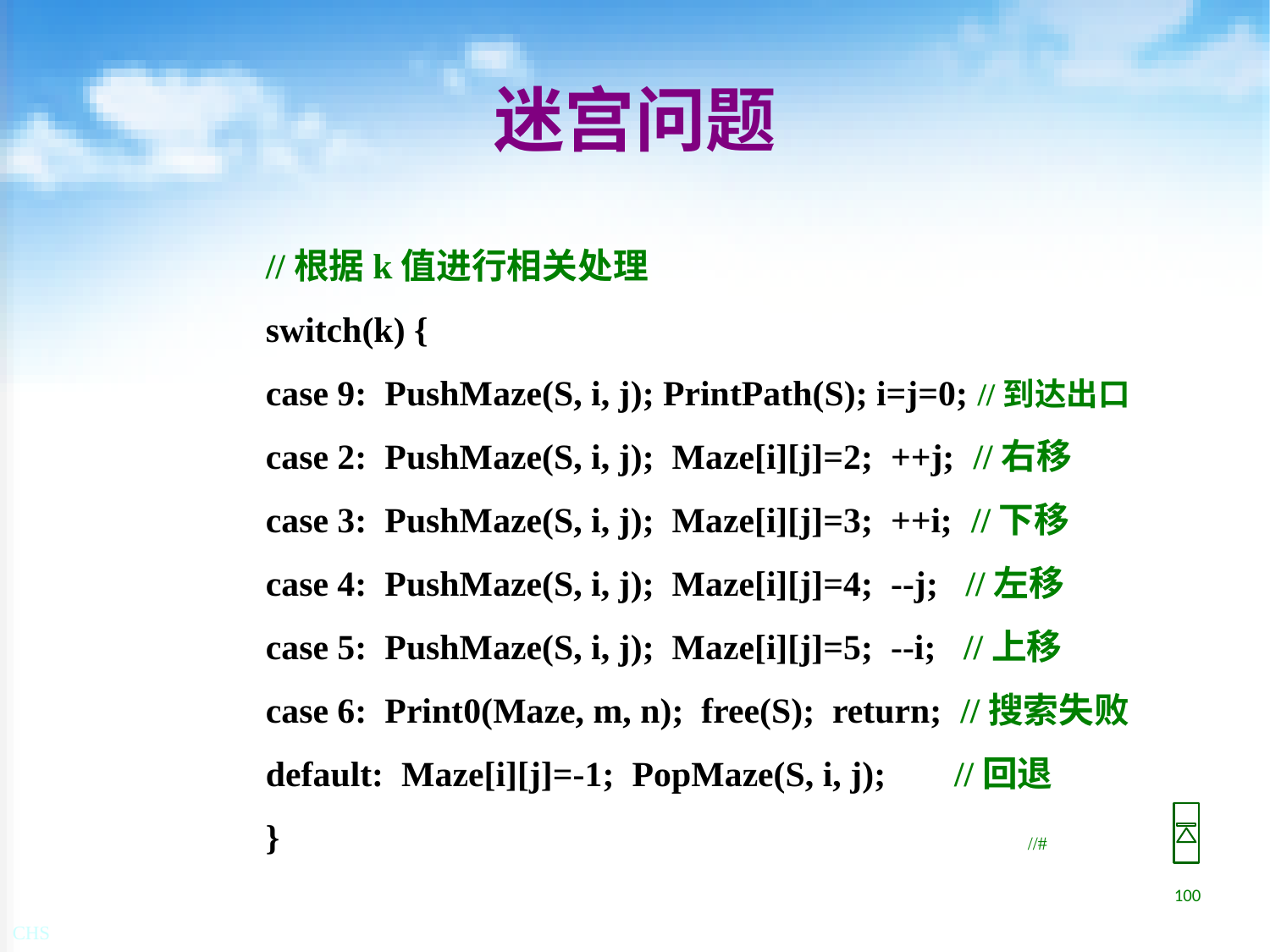

# 迷宫问题
	//根据k值进行相关处理
	switch(k) {
	case 9:  PushMaze(S, i, j); PrintPath(S); i=j=0; //到达出口
	case 2:  PushMaze(S, i, j);  Maze[i][j]=2;  ++j;  //右移
	case 3:  PushMaze(S, i, j);  Maze[i][j]=3;  ++i;  //下移
	case 4:  PushMaze(S, i, j);  Maze[i][j]=4;  --j;   //左移
	case 5:  PushMaze(S, i, j);  Maze[i][j]=5;  --i;   //上移
	case 6:  Print0(Maze, m, n);  free(S);  return;  //搜索失败
	default:  Maze[i][j]=-1;  PopMaze(S, i, j);	      //回退
	}						//#

100